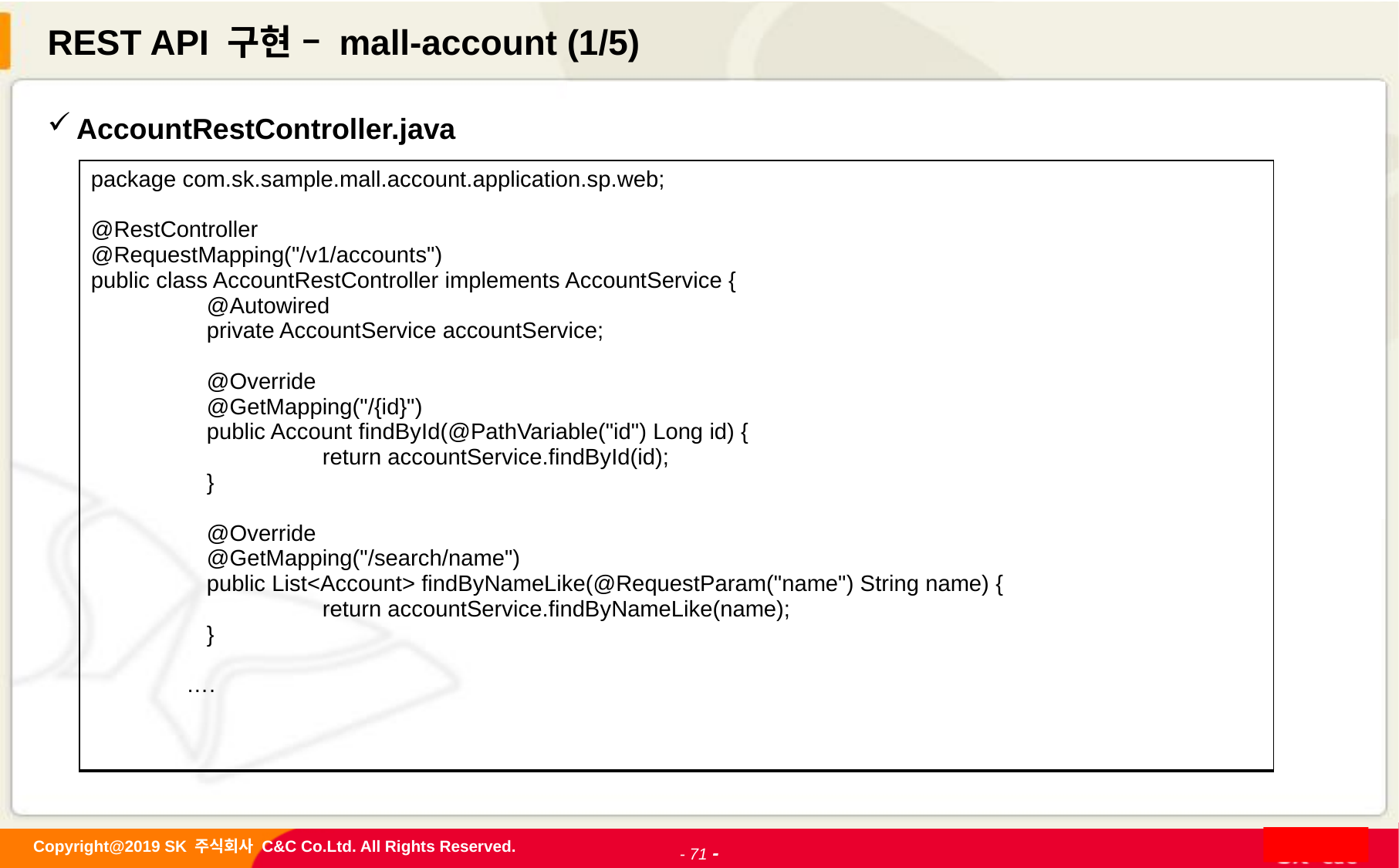

# REST API 구현 – mall-account (1/5)
AccountRestController.java
| package com.sk.sample.mall.account.application.sp.web; @RestController @RequestMapping("/v1/accounts") public class AccountRestController implements AccountService { @Autowired private AccountService accountService; @Override @GetMapping("/{id}") public Account findById(@PathVariable("id") Long id) { return accountService.findById(id); } @Override @GetMapping("/search/name") public List<Account> findByNameLike(@RequestParam("name") String name) { return accountService.findByNameLike(name); } …. |
| --- |